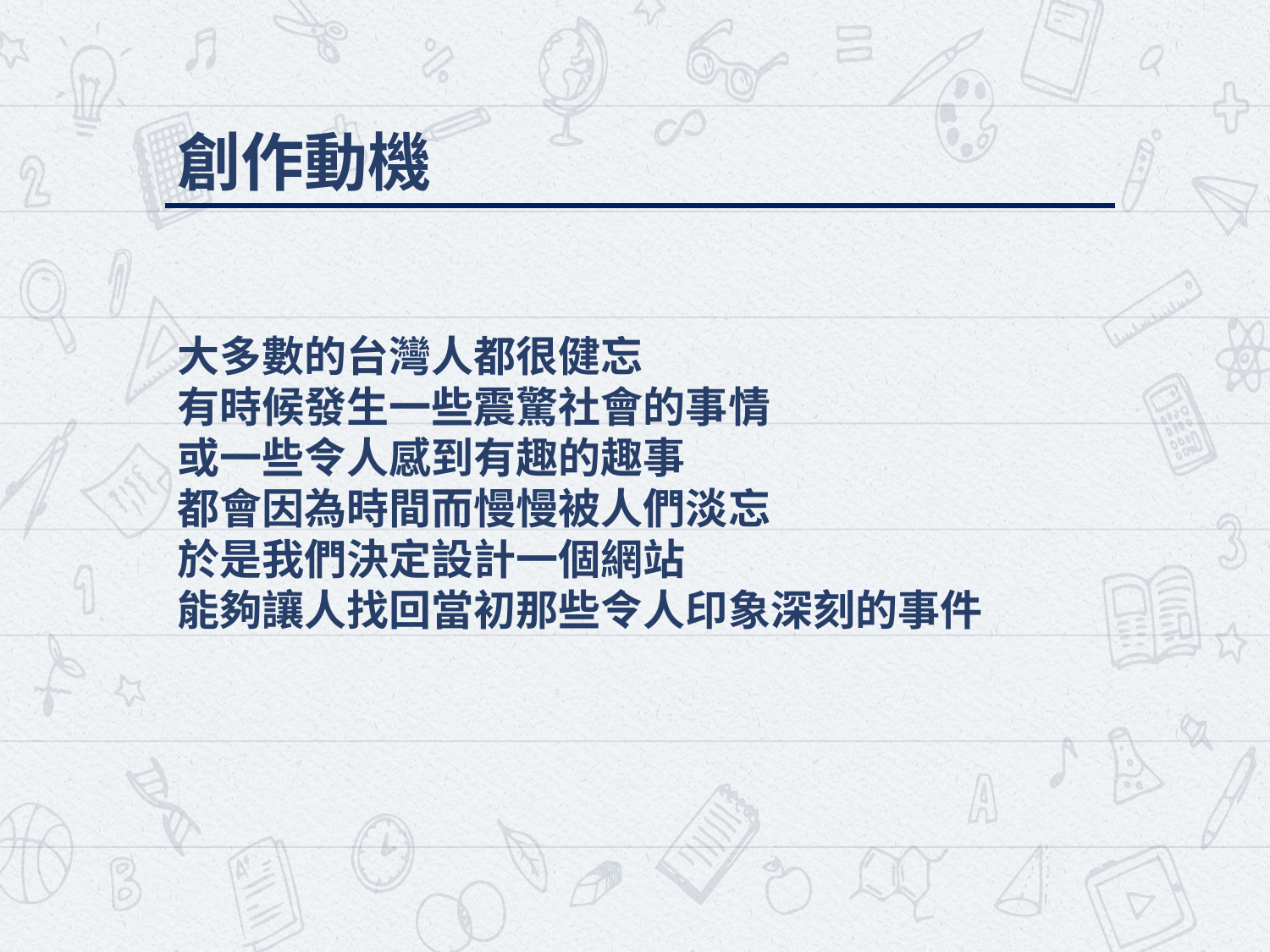

創作動機
大多數的台灣人都很健忘
有時候發生一些震驚社會的事情
或一些令人感到有趣的趣事
都會因為時間而慢慢被人們淡忘
於是我們決定設計一個網站
能夠讓人找回當初那些令人印象深刻的事件